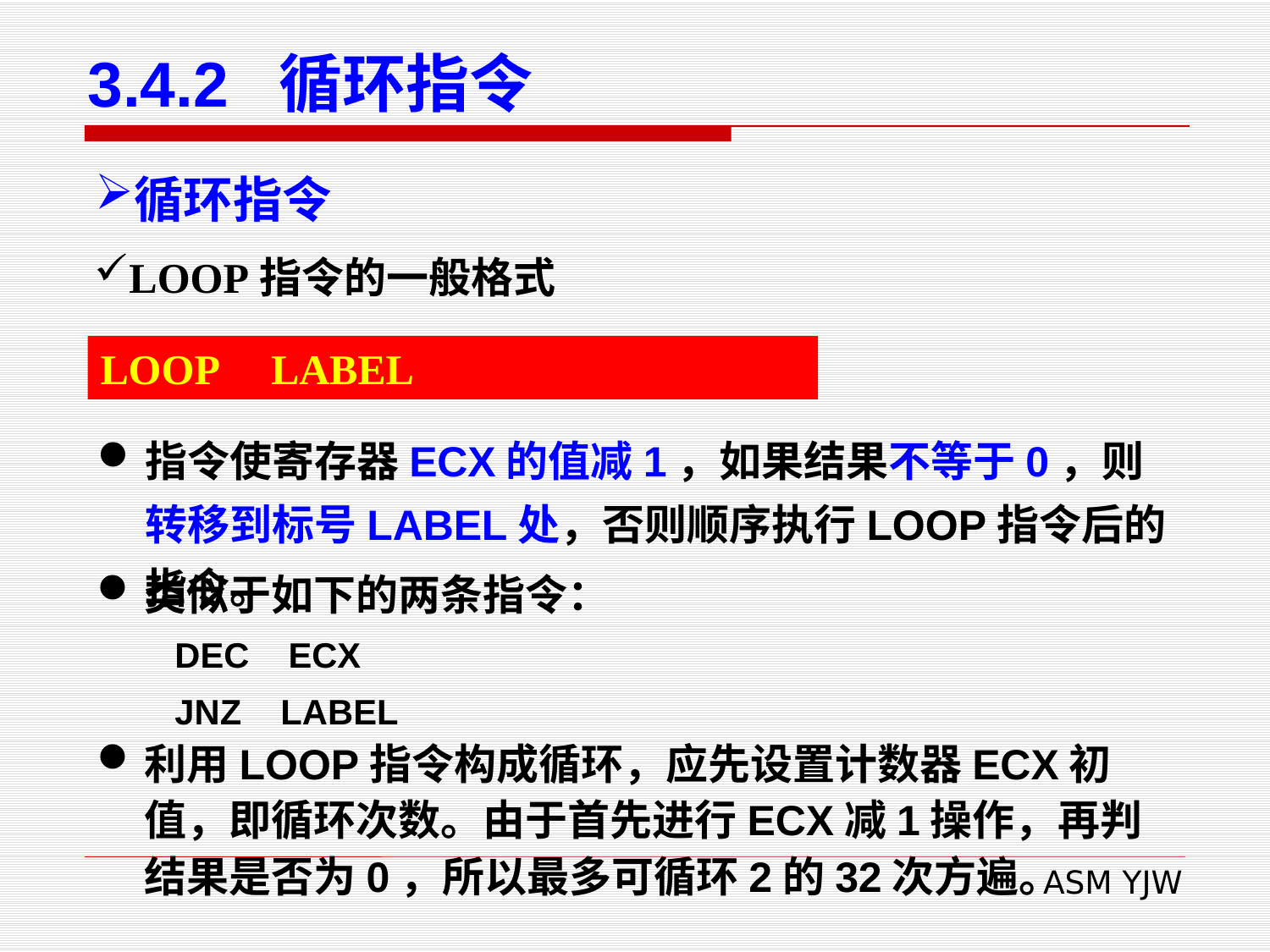

# 3.4.2  循环指令
循环指令
LOOP指令的一般格式
LOOP     LABEL
指令使寄存器ECX的值减1，如果结果不等于0，则转移到标号LABEL处，否则顺序执行LOOP指令后的指令。
类似于如下的两条指令：
        DEC    ECX
        JNZ    LABEL
利用LOOP指令构成循环，应先设置计数器ECX初值，即循环次数。由于首先进行ECX减1操作，再判结果是否为0，所以最多可循环2的32次方遍。